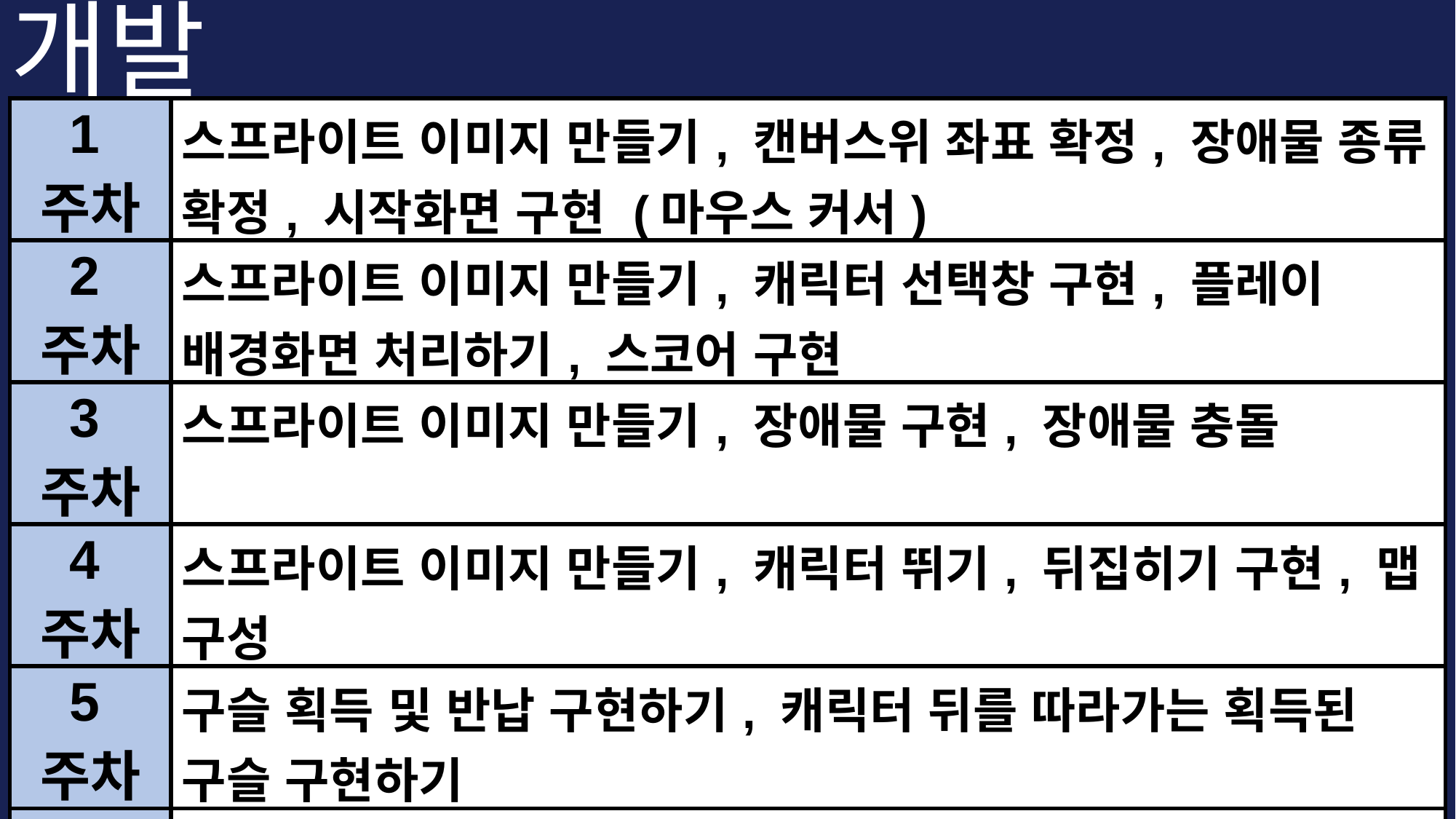

개발 계획
| 1주차 | 스프라이트 이미지 만들기, 캔버스위 좌표 확정, 장애물 종류 확정, 시작화면 구현 (마우스 커서) |
| --- | --- |
| 2주차 | 스프라이트 이미지 만들기, 캐릭터 선택창 구현, 플레이 배경화면 처리하기, 스코어 구현 |
| 3주차 | 스프라이트 이미지 만들기, 장애물 구현, 장애물 충돌 |
| 4주차 | 스프라이트 이미지 만들기, 캐릭터 뛰기, 뒤집히기 구현, 맵 구성 |
| 5주차 | 구슬 획득 및 반납 구현하기, 캐릭터 뒤를 따라가는 획득된 구슬 구현하기 |
| 6주차 | 중간점검, 부족한점 보완, 가능하면 캐릭터 추가 (스프라이트 이미지 제작) |
| 7주차 | 각 캐릭터별로 스킬 구현, 게임 일시정지 다시 시작 구현 |
| 8주차 | 사운드 처리, 부족한 점 구현 |
| 9주차 | 최종 점검 및 릴리즈 |